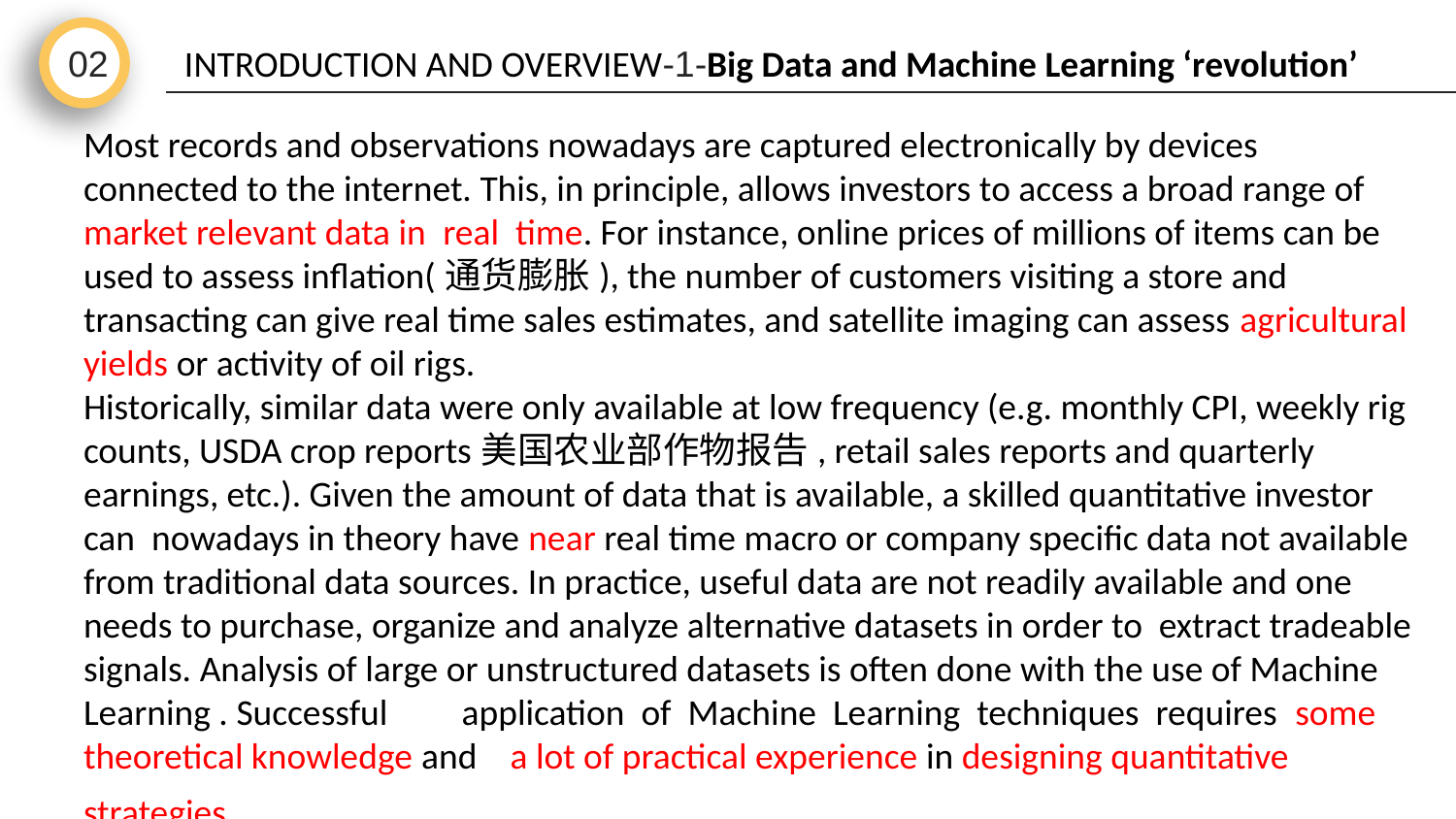

02
INTRODUCTION AND OVERVIEW-1-Big Data and Machine Learning ‘revolution’
Most records and observations nowadays are captured electronically by devices connected to the internet. This, in principle, allows investors to access a broad range of market relevant data in  real  time. For instance, online prices of millions of items can be used to assess inflation(通货膨胀), the number of customers visiting a store and transacting can give real time sales estimates, and satellite imaging can assess agricultural yields or activity of oil rigs.
Historically, similar data were only available at low frequency (e.g. monthly CPI, weekly rig counts, USDA crop reports美国农业部作物报告, retail sales reports and quarterly earnings, etc.). Given the amount of data that is available, a skilled quantitative investor can  nowadays in theory have near real time macro or company specific data not available from traditional data sources. In practice, useful data are not readily available and one needs to purchase, organize and analyze alternative datasets in order to  extract tradeable signals. Analysis of large or unstructured datasets is often done with the use of Machine Learning . Successful         application  of  Machine  Learning  techniques  requires  some theoretical knowledge and    a lot of practical experience in designing quantitative strategies.